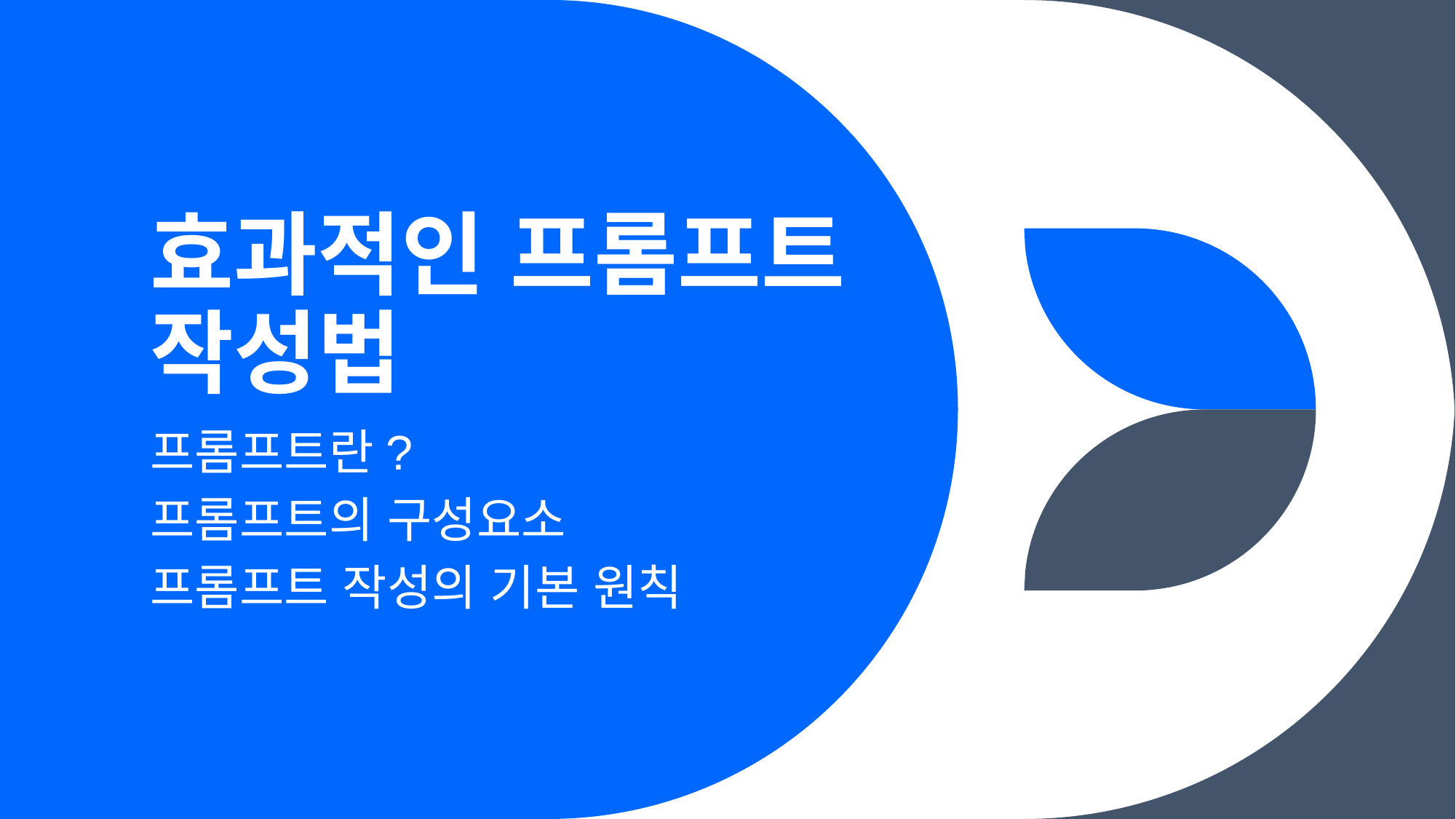

# 효과적인 프롬프트 작성법
프롬프트란?
프롬프트의 구성요소
프롬프트 작성의 기본 원칙